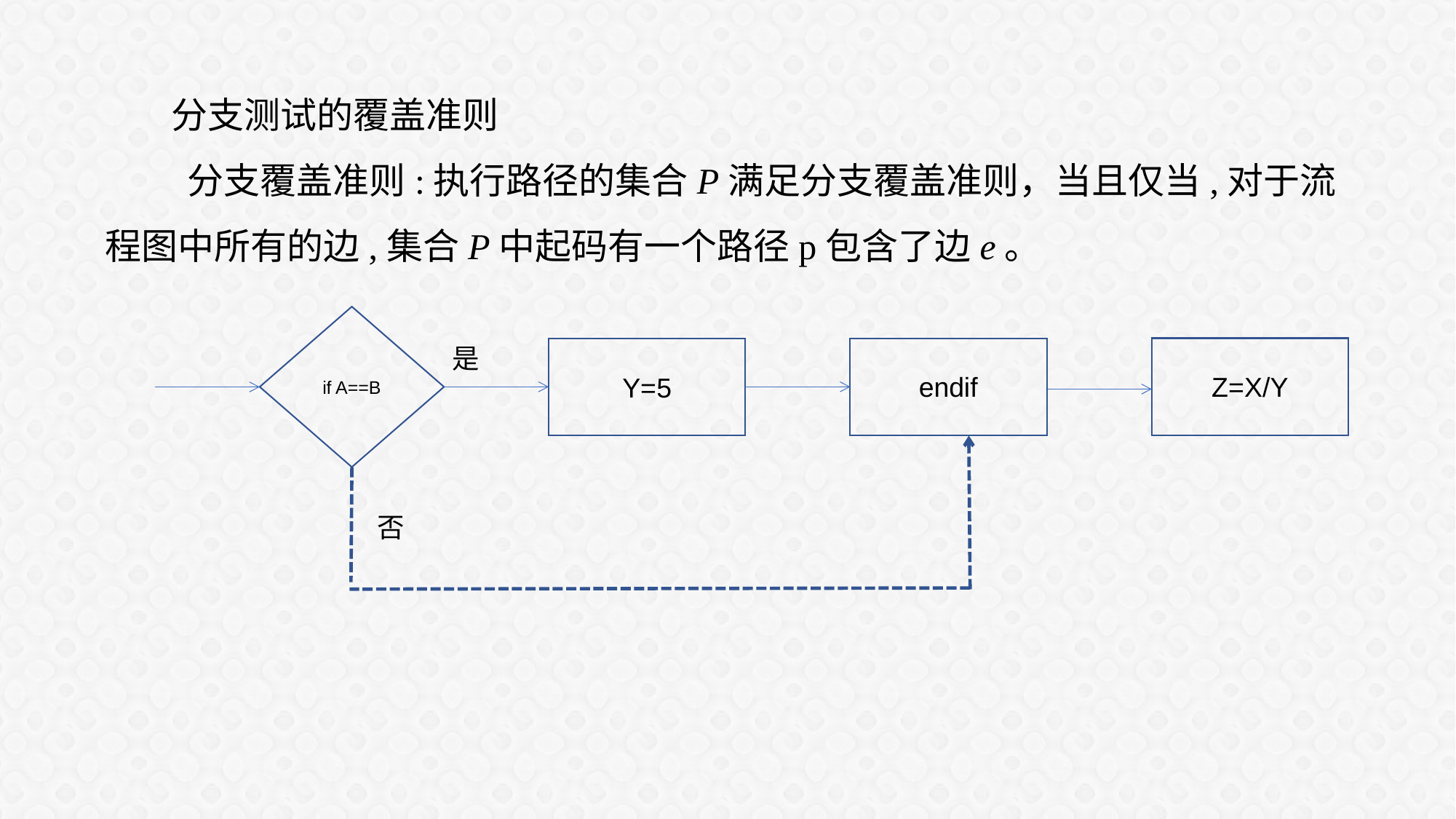

分支测试的覆盖准则
         分支覆盖准则:执行路径的集合P满足分支覆盖准则，当且仅当,对于流程图中所有的边,集合P中起码有一个路径p包含了边e。

if A==B

Y=5

是
endif
Z=X/Y
否